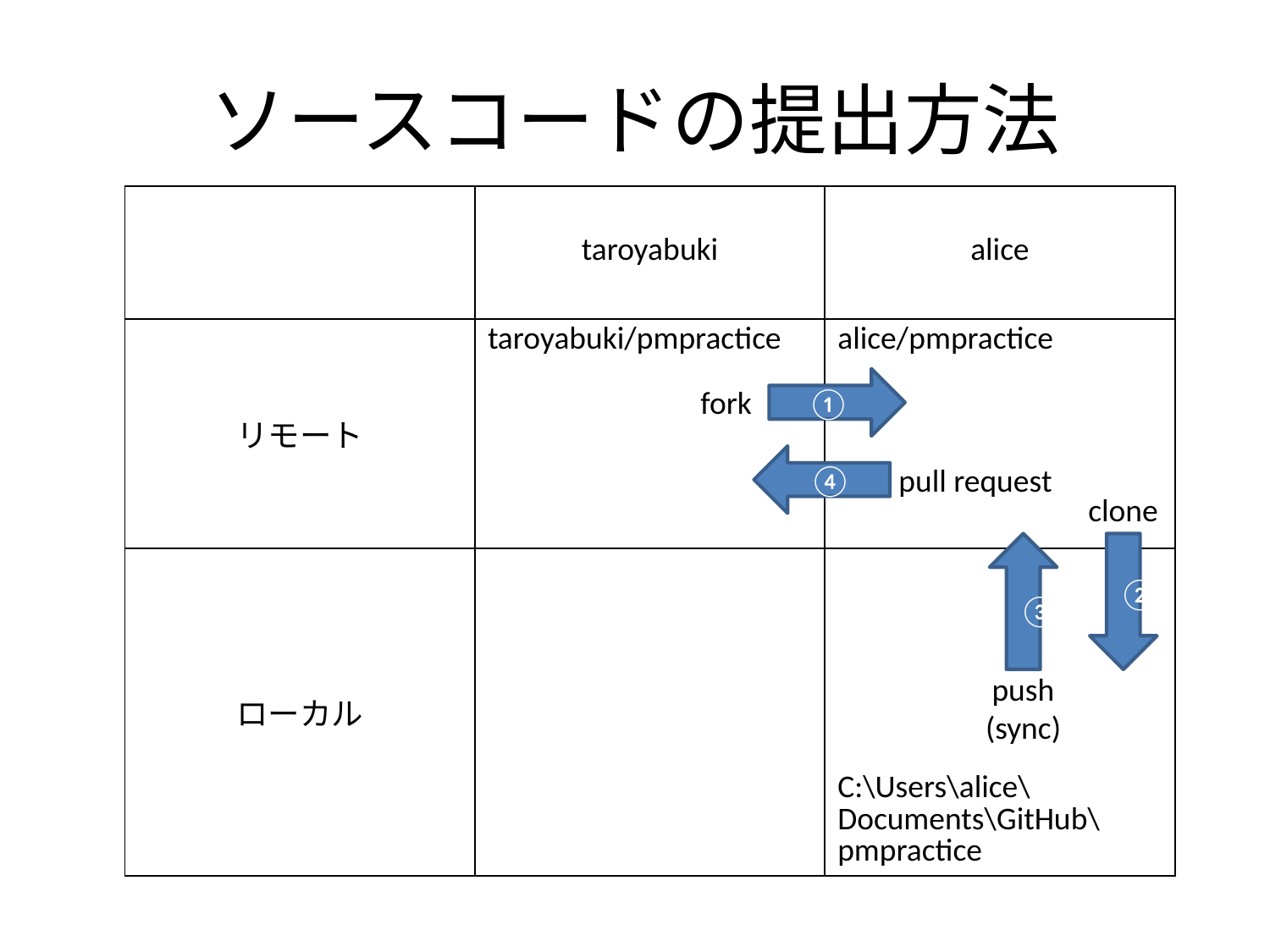

# ソースコードの提出方法
|  | taroyabuki | alice |
| --- | --- | --- |
| リモート | taroyabuki/pmpractice | alice/pmpractice |
| ローカル |  | C:\Users\alice\Documents\GitHub\pmpractice |
①
fork
④
pull request
clone
③
②
push
(sync)